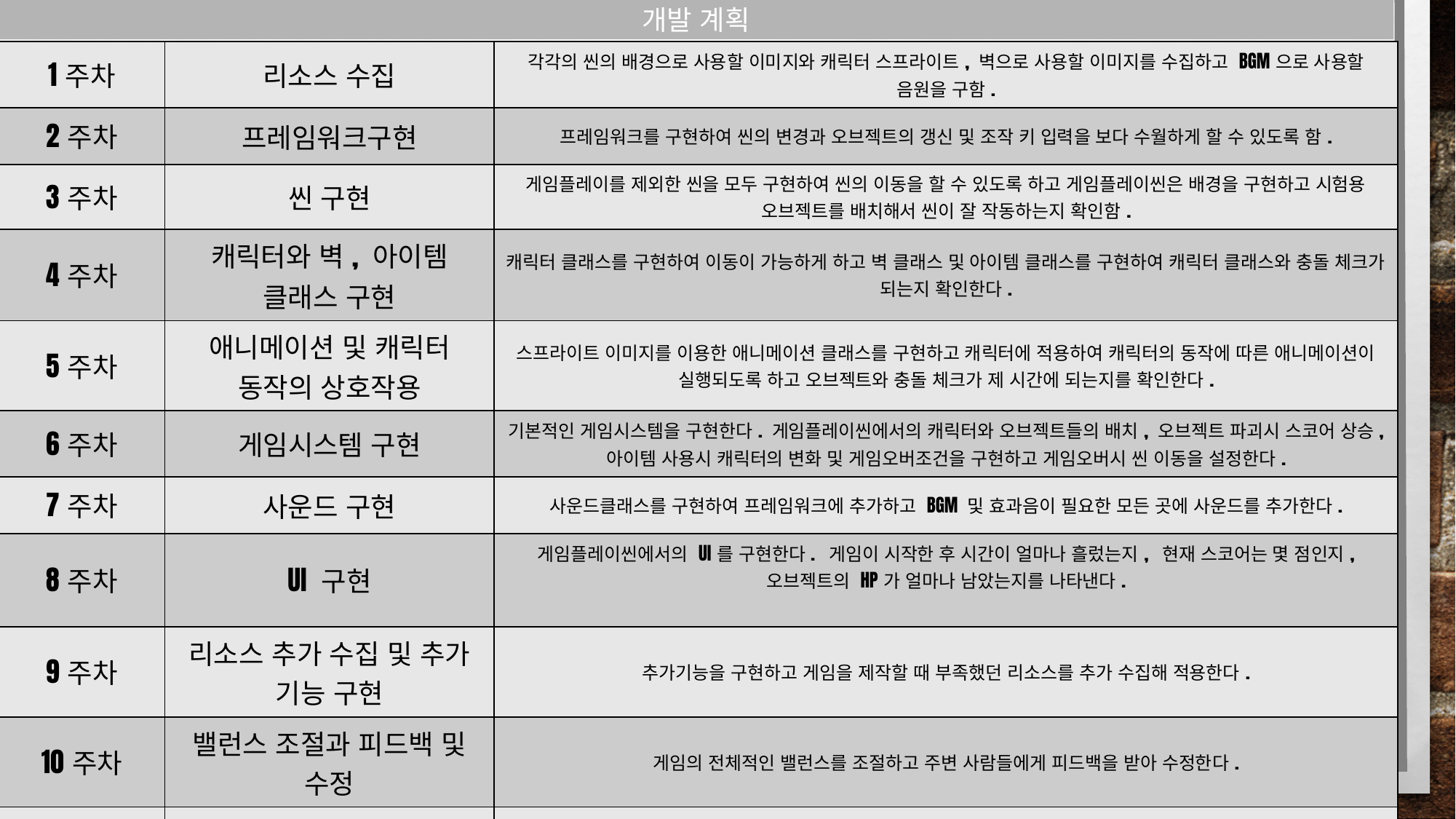

개발 계획
| 1주차 | 리소스 수집 | 각각의 씬의 배경으로 사용할 이미지와 캐릭터 스프라이트, 벽으로 사용할 이미지를 수집하고 BGM으로 사용할 음원을 구함. |
| --- | --- | --- |
| 2주차 | 프레임워크구현 | 프레임워크를 구현하여 씬의 변경과 오브젝트의 갱신 및 조작 키 입력을 보다 수월하게 할 수 있도록 함. |
| 3주차 | 씬 구현 | 게임플레이를 제외한 씬을 모두 구현하여 씬의 이동을 할 수 있도록 하고 게임플레이씬은 배경을 구현하고 시험용 오브젝트를 배치해서 씬이 잘 작동하는지 확인함. |
| 4주차 | 캐릭터와 벽, 아이템 클래스 구현 | 캐릭터 클래스를 구현하여 이동이 가능하게 하고 벽 클래스 및 아이템 클래스를 구현하여 캐릭터 클래스와 충돌 체크가 되는지 확인한다. |
| 5주차 | 애니메이션 및 캐릭터 동작의 상호작용 | 스프라이트 이미지를 이용한 애니메이션 클래스를 구현하고 캐릭터에 적용하여 캐릭터의 동작에 따른 애니메이션이 실행되도록 하고 오브젝트와 충돌 체크가 제 시간에 되는지를 확인한다. |
| 6주차 | 게임시스템 구현 | 기본적인 게임시스템을 구현한다. 게임플레이씬에서의 캐릭터와 오브젝트들의 배치, 오브젝트 파괴시 스코어 상승, 아이템 사용시 캐릭터의 변화 및 게임오버조건을 구현하고 게임오버시 씬 이동을 설정한다. |
| 7주차 | 사운드 구현 | 사운드클래스를 구현하여 프레임워크에 추가하고 BGM 및 효과음이 필요한 모든 곳에 사운드를 추가한다. |
| 8주차 | UI 구현 | 게임플레이씬에서의 UI를 구현한다. 게임이 시작한 후 시간이 얼마나 흘렀는지, 현재 스코어는 몇 점인지, 오브젝트의 HP가 얼마나 남았는지를 나타낸다. |
| 9주차 | 리소스 추가 수집 및 추가 기능 구현 | 추가기능을 구현하고 게임을 제작할 때 부족했던 리소스를 추가 수집해 적용한다. |
| 10주차 | 밸런스 조절과 피드백 및 수정 | 게임의 전체적인 밸런스를 조절하고 주변 사람들에게 피드백을 받아 수정한다. |
| 11주차 | 마무리 | 릴리즈 파일 제작 및 마무리를 한다. |